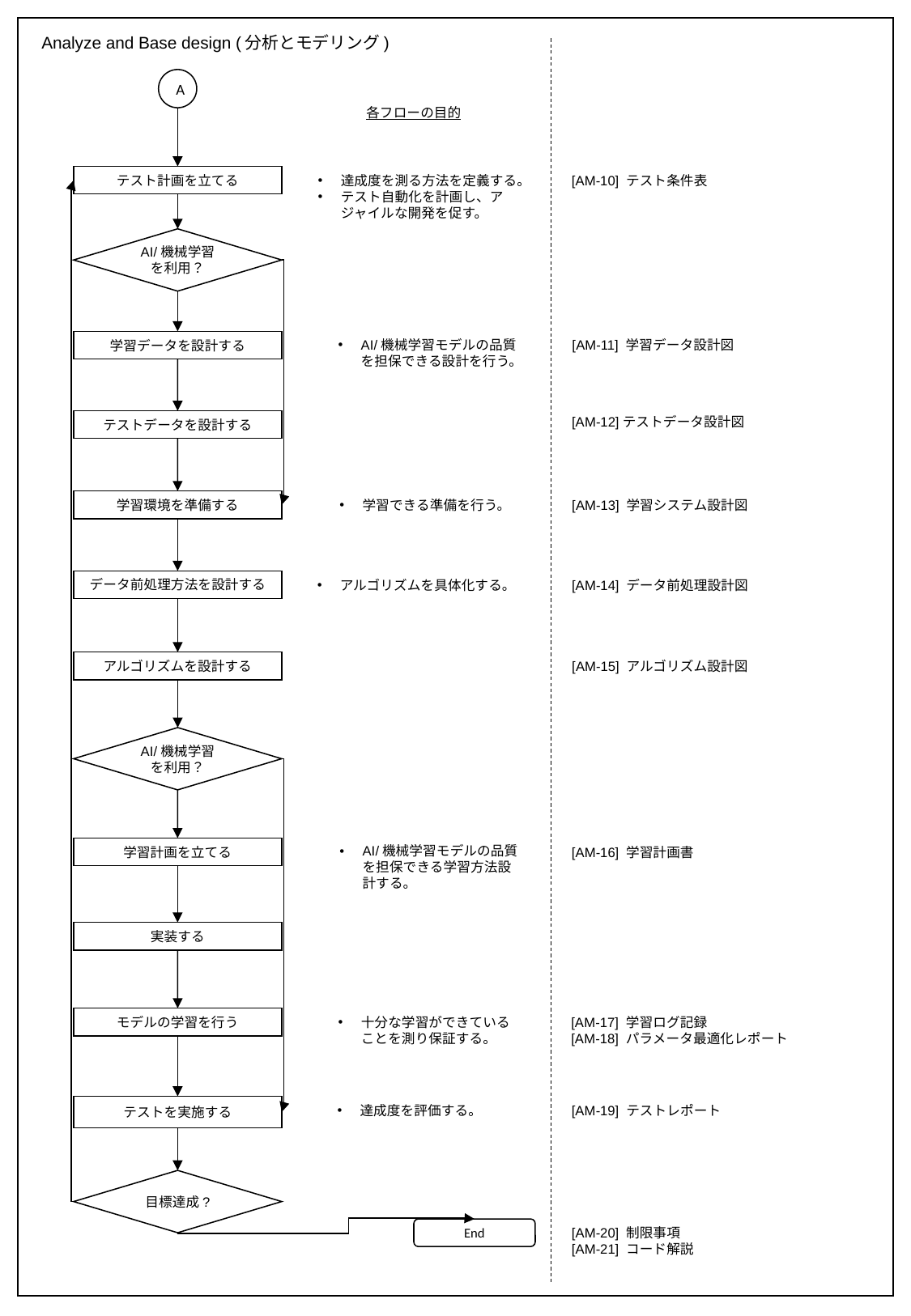

Analyze and Base design (分析とモデリング)
A
各フローの目的
テスト計画を立てる
達成度を測る方法を定義する。
テスト自動化を計画し、アジャイルな開発を促す。
[AM-10] テスト条件表
AI/機械学習を利用？
AI/機械学習モデルの品質を担保できる設計を行う。
[AM-11] 学習データ設計図
学習データを設計する
[AM-12]テストデータ設計図
テストデータを設計する
学習環境を準備する
学習できる準備を行う。
[AM-13] 学習システム設計図
データ前処理方法を設計する
[AM-14] データ前処理設計図
アルゴリズムを具体化する。
アルゴリズムを設計する
[AM-15] アルゴリズム設計図
AI/機械学習を利用？
AI/機械学習モデルの品質を担保できる学習方法設計する。
学習計画を立てる
[AM-16] 学習計画書
実装する
モデルの学習を行う
十分な学習ができていることを測り保証する。
[AM-17] 学習ログ記録
[AM-18] パラメータ最適化レポート
テストを実施する
達成度を評価する。
[AM-19] テストレポート
目標達成?
[AM-20] 制限事項
[AM-21] コード解説
End